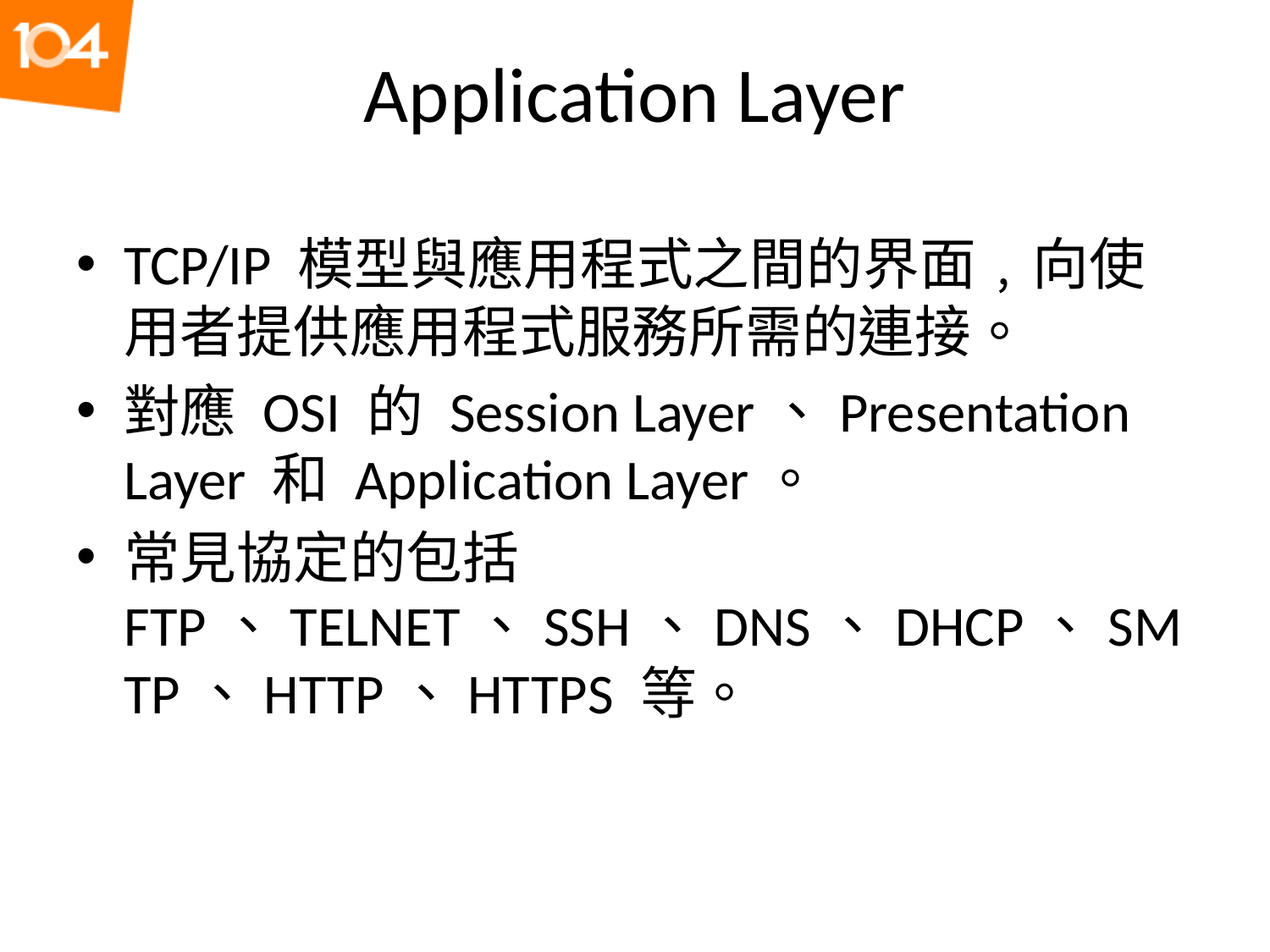

# Application Layer
TCP/IP 模型與應用程式之間的界面﹐向使用者提供應用程式服務所需的連接。
對應 OSI 的 Session Layer、Presentation Layer 和 Application Layer。
常見協定的包括 FTP、TELNET、SSH、DNS、DHCP、SMTP、HTTP、HTTPS 等。